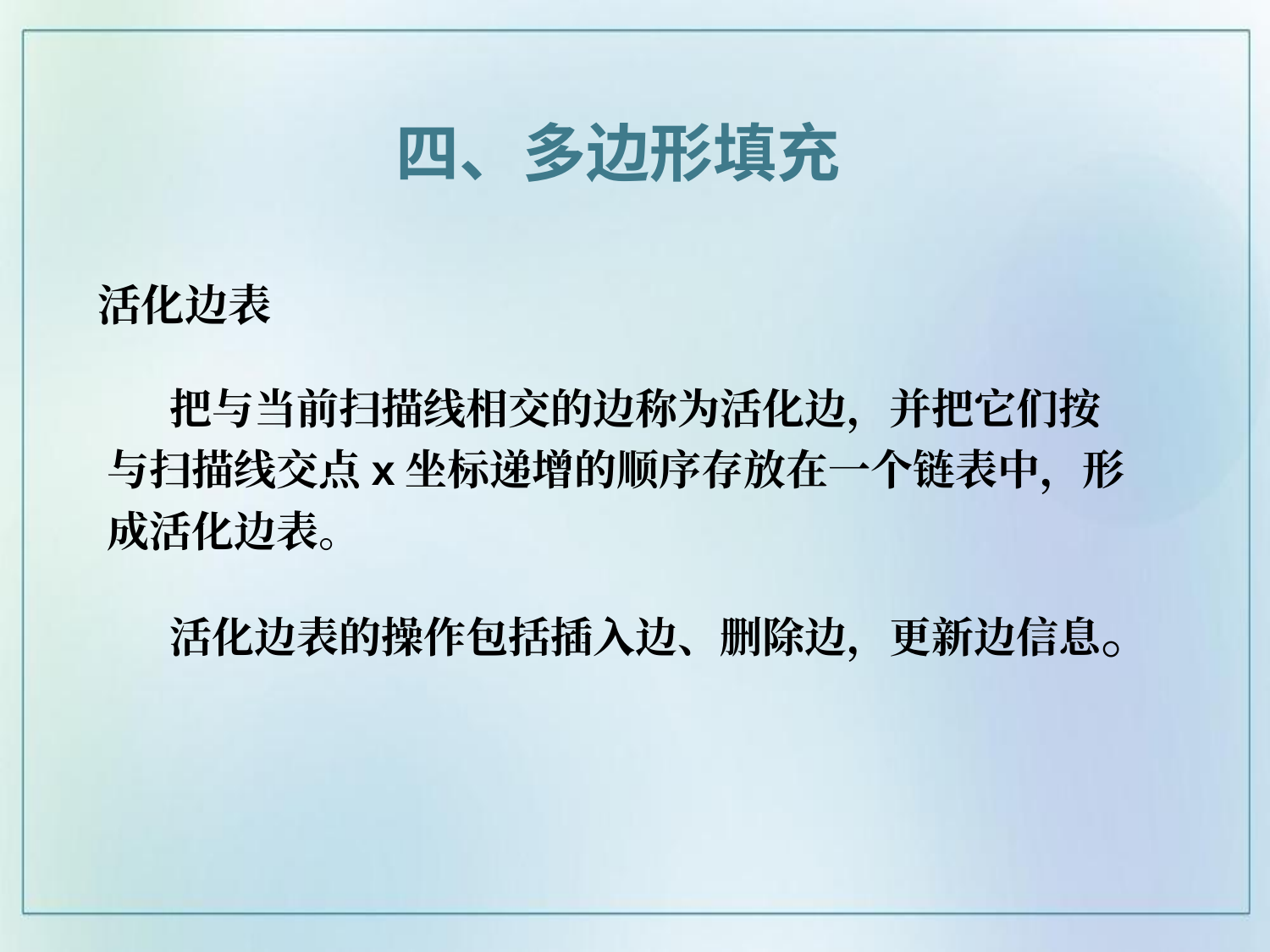

四、多边形填充
# 活化边表
把与当前扫描线相交的边称为活化边，并把它们按与扫描线交点x坐标递增的顺序存放在一个链表中，形成活化边表。
活化边表的操作包括插入边、删除边，更新边信息。